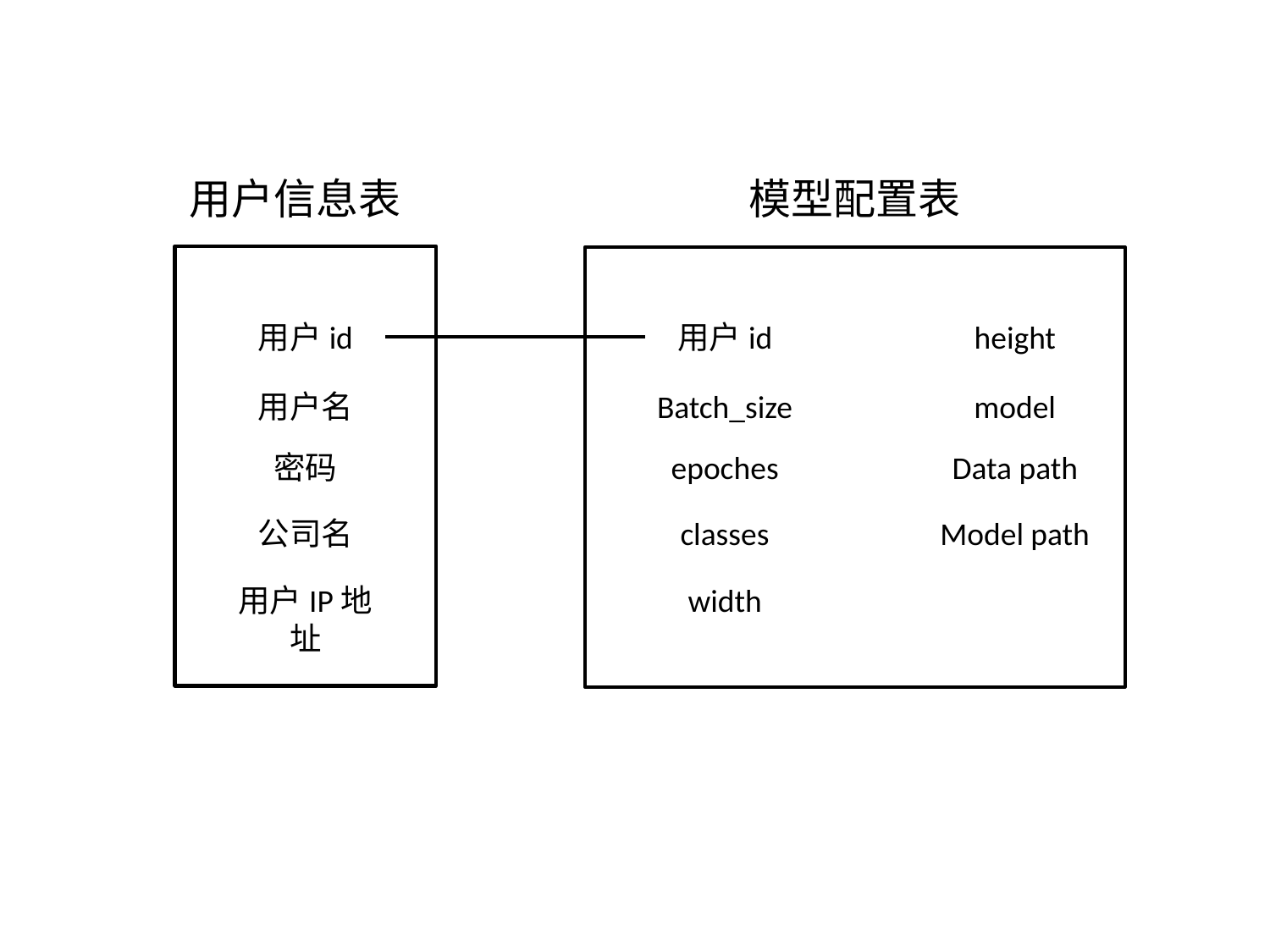

模型配置表
用户信息表

用户id
用户id
height
用户名
Batch_size
model
密码
epoches
Data path
公司名
classes
Model path
用户IP地址
width